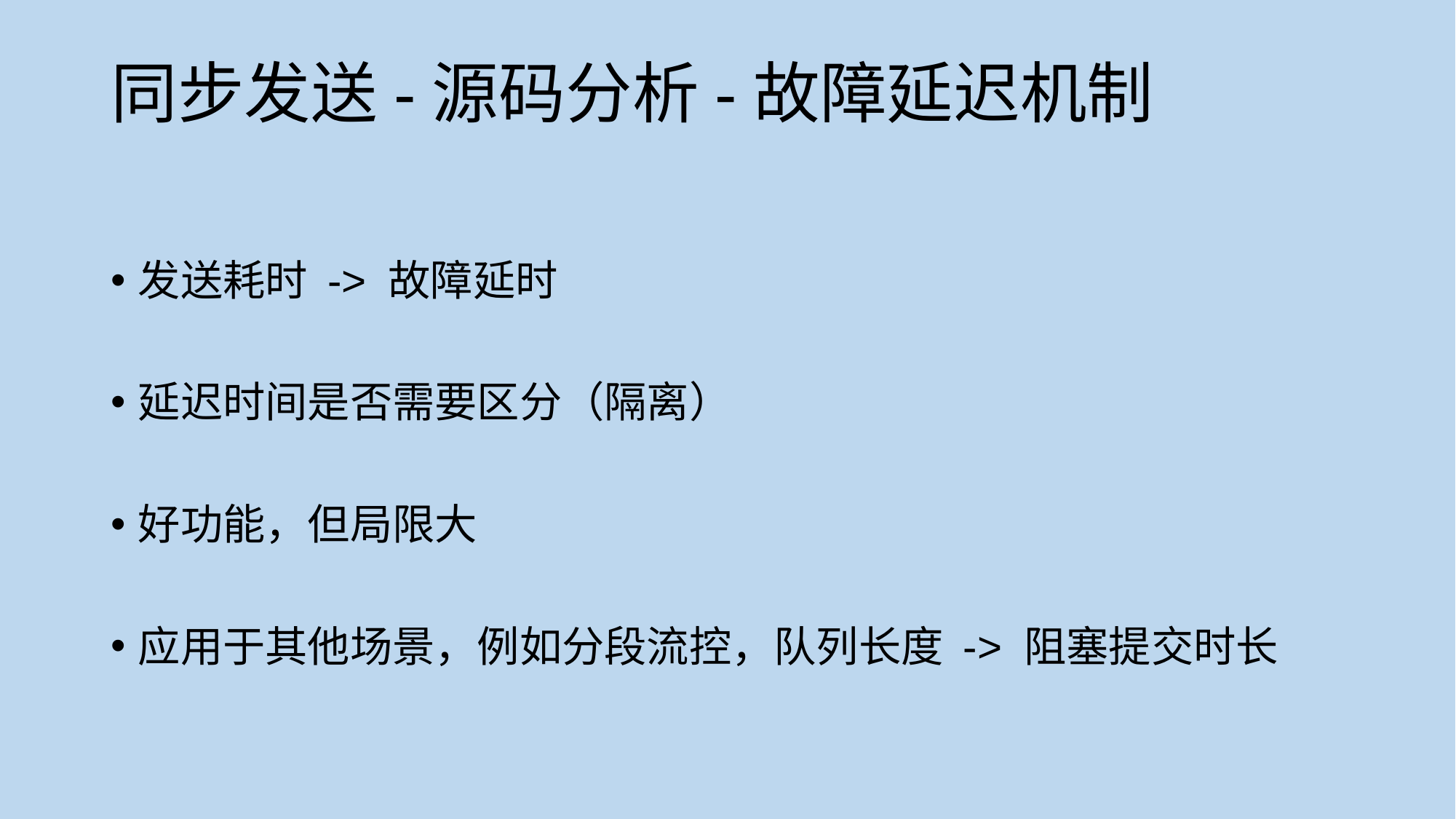

# 同步发送-源码分析-故障延迟机制

发送耗时 -> 故障延时

延迟时间是否需要区分（隔离）

好功能，但局限大

应用于其他场景，例如分段流控，队列长度 -> 阻塞提交时长